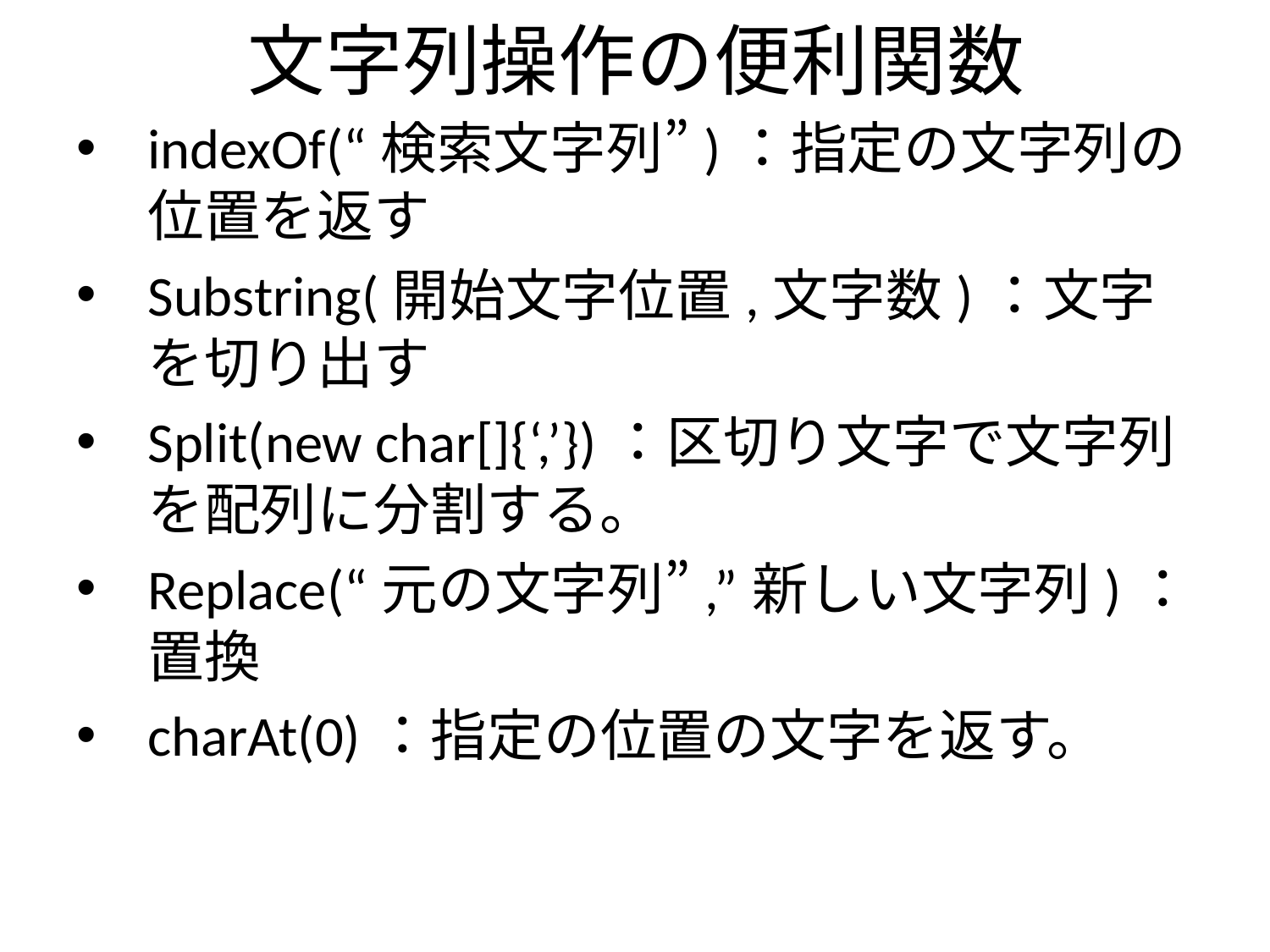

# 文字列操作の便利関数
indexOf(“検索文字列”)：指定の文字列の位置を返す
Substring(開始文字位置,文字数)：文字を切り出す
Split(new char[]{‘,’})：区切り文字で文字列を配列に分割する。
Replace(“元の文字列”,”新しい文字列)：置換
charAt(0)：指定の位置の文字を返す。